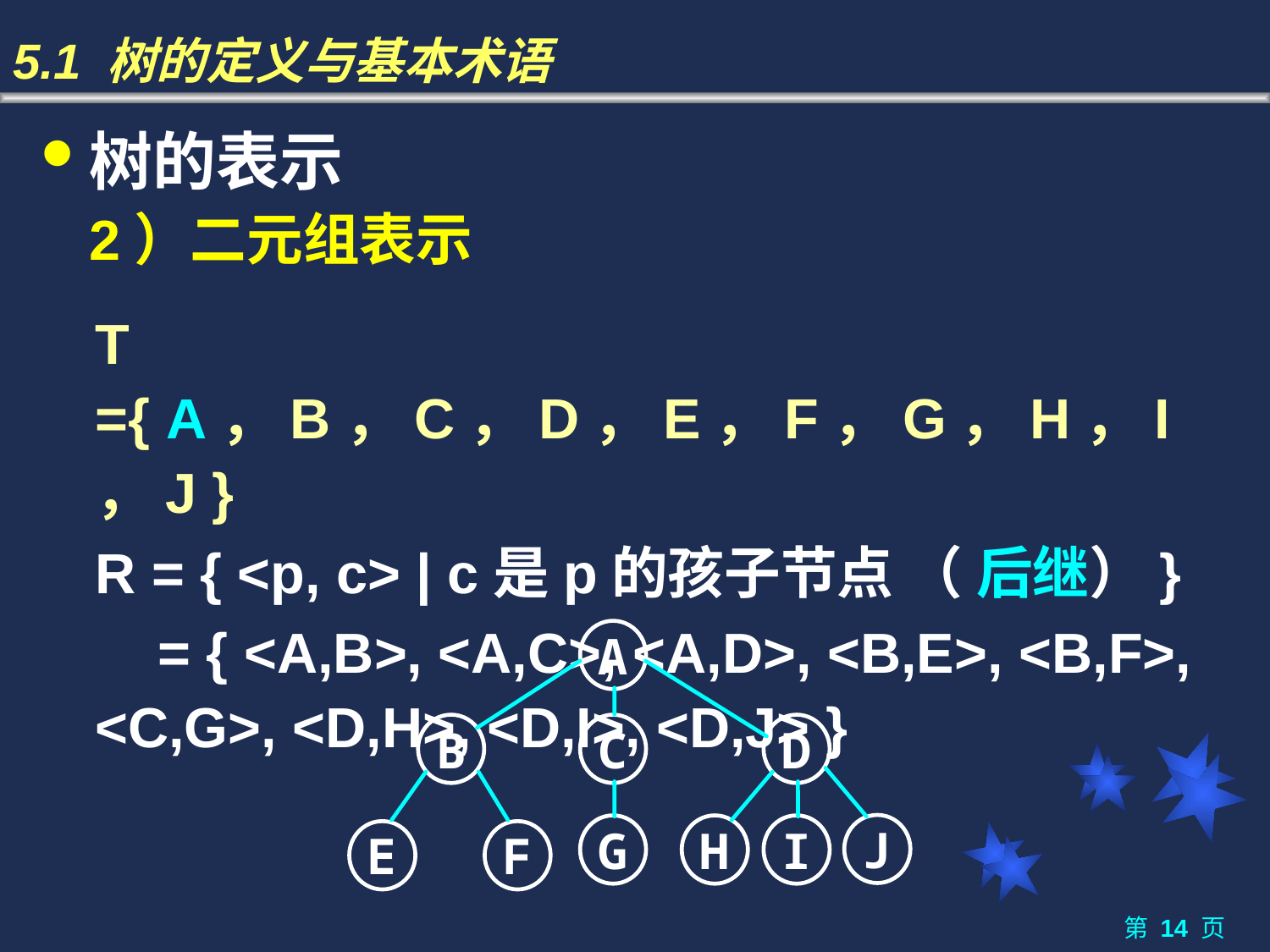

# 5.1 树的定义与基本术语
树的表示
	2）二元组表示
	T ={ A，B，C，D，E，F，G，H，I，J }
	R = { <p, c> | c是p的孩子节点 （ 后继）}
	    = { <A,B>, <A,C>, <A,D>, <B,E>, <B,F>, <C,G>, <D,H>, <D,I>, <D,J> }
A

B
C
D

J
G
H
I
E
F
第 14 页